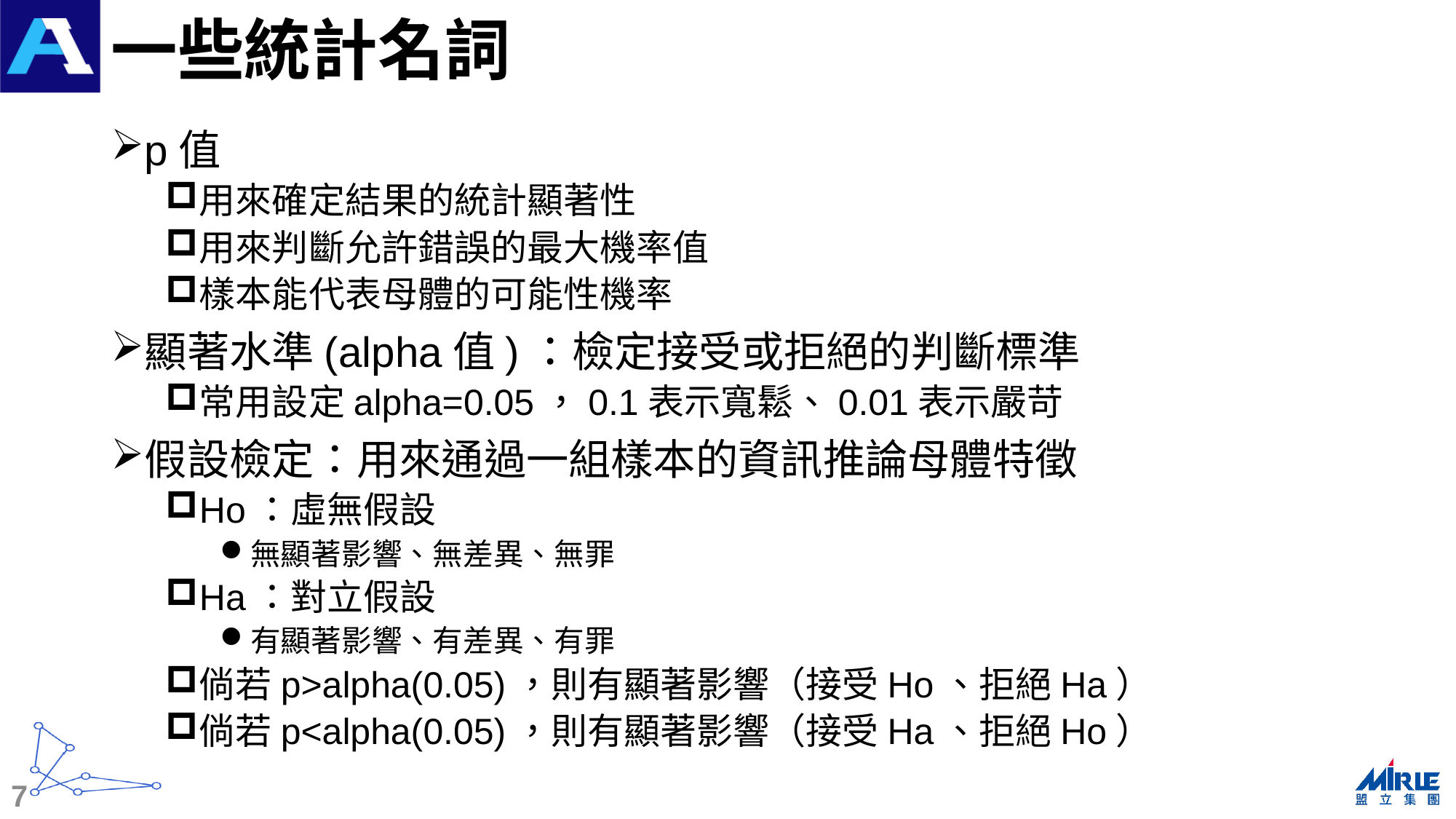

# 一些統計名詞
p值
用來確定結果的統計顯著性
用來判斷允許錯誤的最大機率值
樣本能代表母體的可能性機率
顯著水準(alpha值)：檢定接受或拒絕的判斷標準
常用設定alpha=0.05，0.1表示寬鬆、0.01表示嚴苛
假設檢定：用來通過一組樣本的資訊推論母體特徵
Ho：虛無假設
無顯著影響、無差異、無罪
Ha：對立假設
有顯著影響、有差異、有罪
倘若p>alpha(0.05)，則有顯著影響（接受Ho、拒絕Ha）
倘若p<alpha(0.05)，則有顯著影響（接受Ha、拒絕Ho）
7